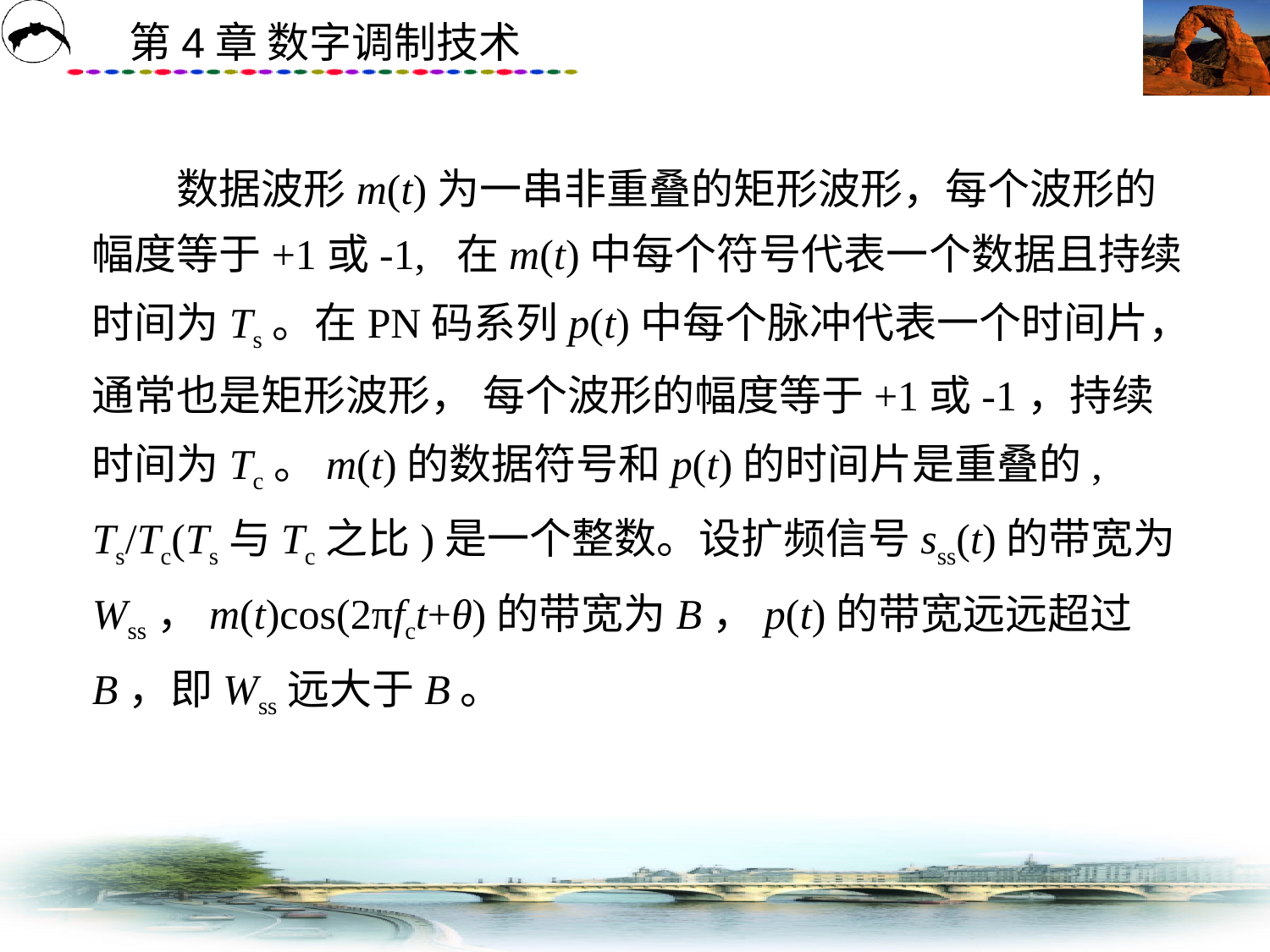

# 数据波形m(t)为一串非重叠的矩形波形，每个波形的幅度等于+1或-1,  在m(t)中每个符号代表一个数据且持续时间为Ts。在PN码系列p(t)中每个脉冲代表一个时间片，通常也是矩形波形， 每个波形的幅度等于+1或-1，持续时间为Tc。m(t)的数据符号和p(t)的时间片是重叠的, Ts/Tc(Ts与Tc之比)是一个整数。设扩频信号sss(t)的带宽为Wss，m(t)cos(2πfct+θ)的带宽为B，p(t)的带宽远远超过B，即Wss远大于B。